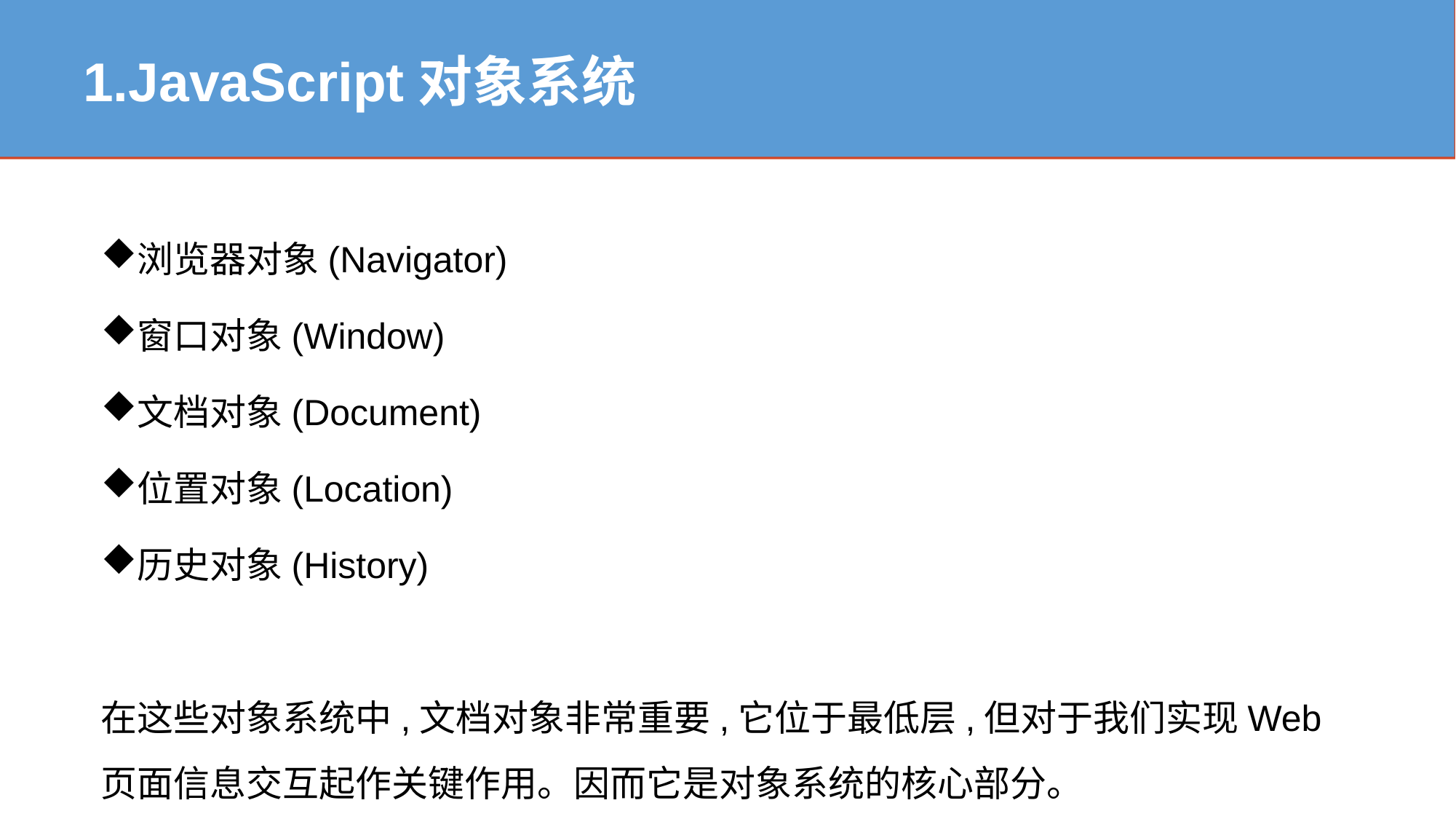

1.JavaScript对象系统

浏览器对象(Navigator)
窗口对象(Window)
文档对象(Document)
位置对象(Location)
历史对象(History)

在这些对象系统中,文档对象非常重要,它位于最低层,但对于我们实现Web页面信息交互起作关键作用。因而它是对象系统的核心部分。